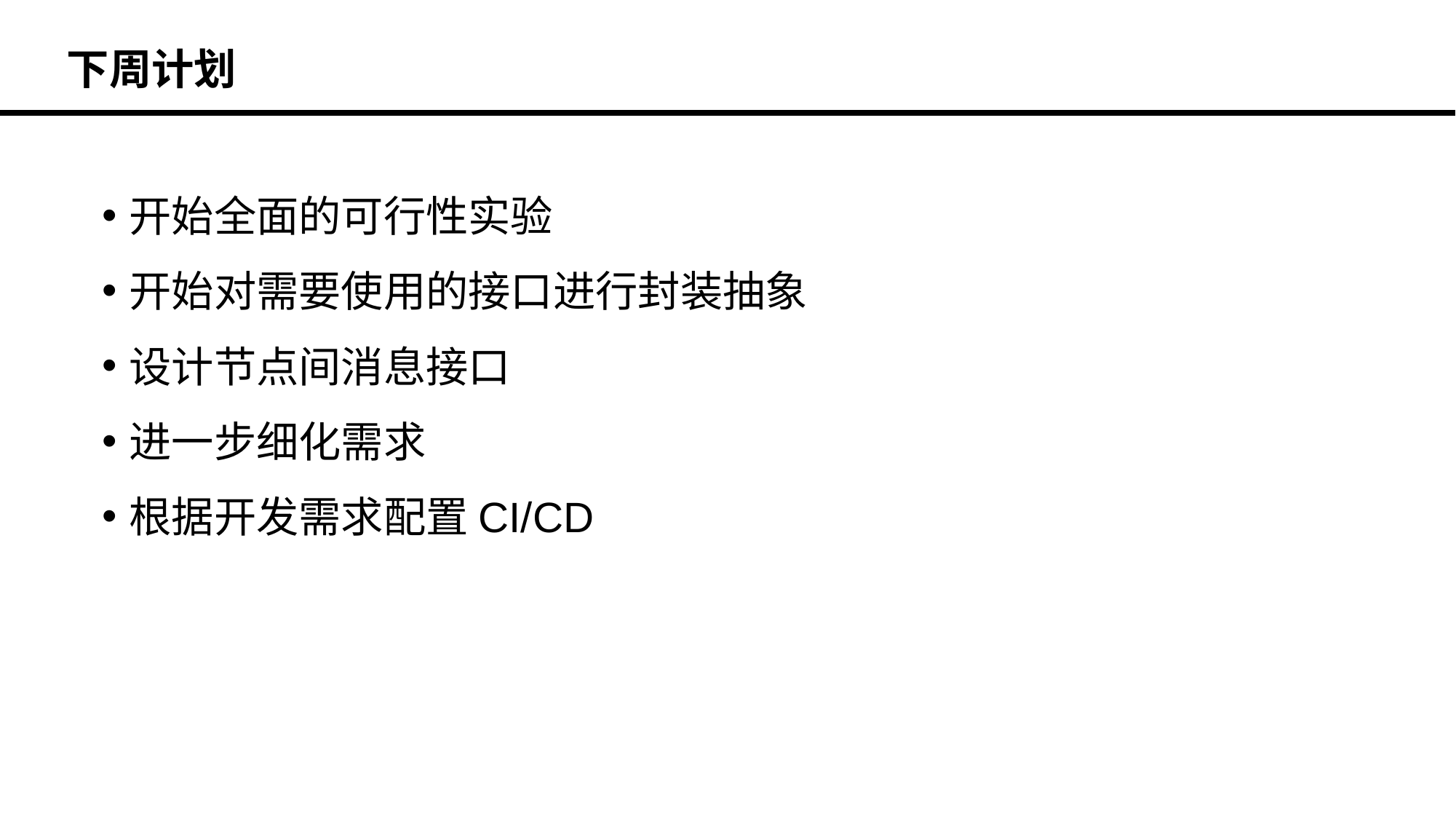

下周计划
开始全面的可行性实验
开始对需要使用的接口进行封装抽象
设计节点间消息接口
进一步细化需求
根据开发需求配置CI/CD